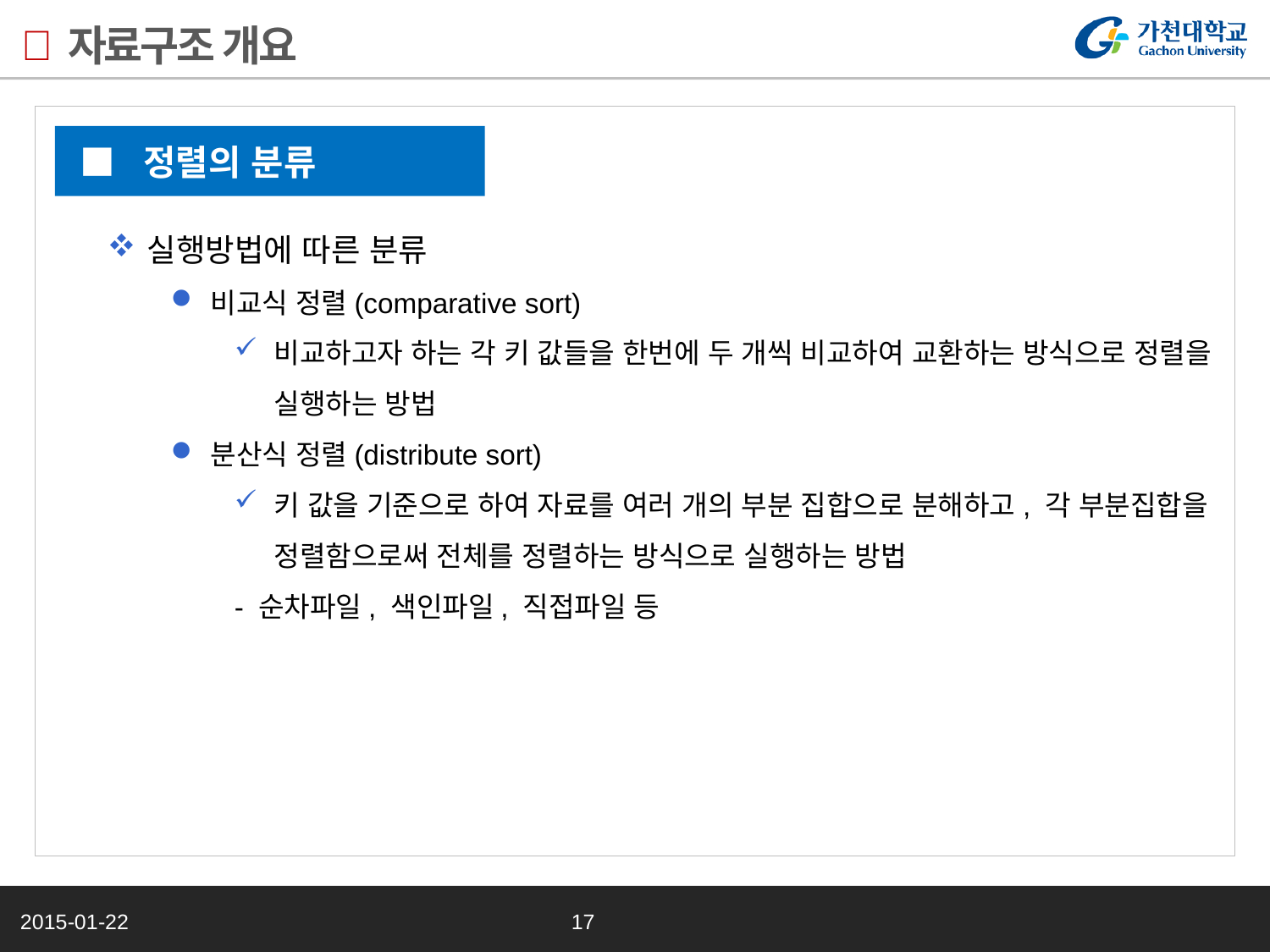

# 자료구조 개요

■  정렬의 분류
실행방법에 따른 분류
비교식 정렬(comparative sort)
비교하고자 하는 각 키 값들을 한번에 두 개씩 비교하여 교환하는 방식으로 정렬을 실행하는 방법
분산식 정렬(distribute sort)
키 값을 기준으로 하여 자료를 여러 개의 부분 집합으로 분해하고, 각 부분집합을 정렬함으로써 전체를 정렬하는 방식으로 실행하는 방법
- 순차파일, 색인파일, 직접파일 등
2015-01-22
17